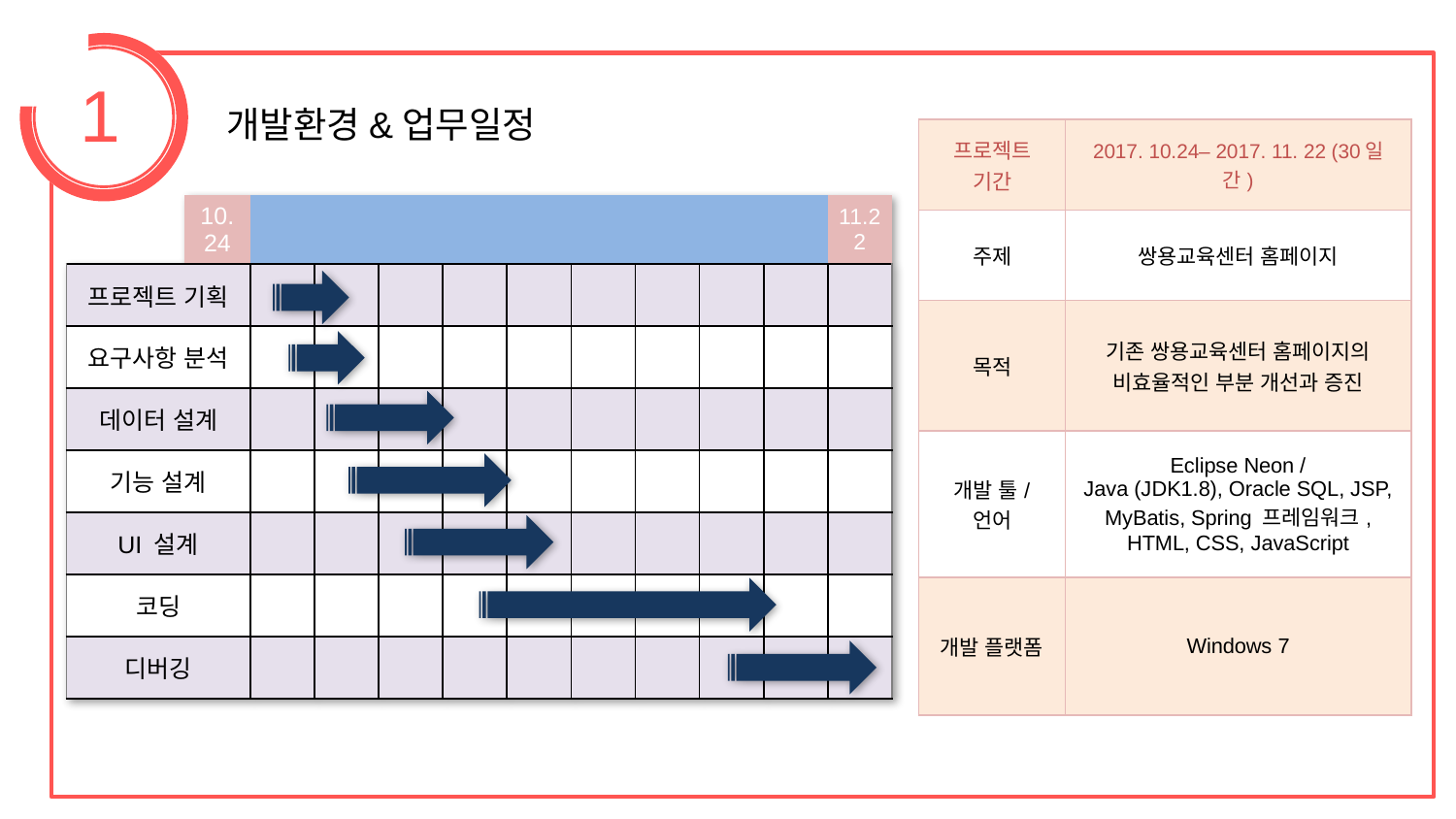

1
개발환경&업무일정
| 프로젝트 기간 | 2017. 10.24– 2017. 11. 22 (30일간) |
| --- | --- |
| 주제 | 쌍용교육센터 홈페이지 |
| 목적 | 기존 쌍용교육센터 홈페이지의 비효율적인 부분 개선과 증진 |
| 개발 툴/ 언어 | Eclipse Neon / Java (JDK1.8), Oracle SQL, JSP, MyBatis, Spring 프레임워크, HTML, CSS, JavaScript |
| 개발 플랫폼 | Windows 7 |
|  | 10.24 |  |  |  |  |  |  |  |  |  | 11.22 |
| --- | --- | --- | --- | --- | --- | --- | --- | --- | --- | --- | --- |
| 프로젝트 기획 |  |  |  |  |  |  |  |  |  |  |  |
| 요구사항 분석 |  |  |  |  |  |  |  |  |  |  |  |
| 데이터 설계 |  |  |  |  |  |  |  |  |  |  |  |
| 기능 설계 |  |  |  |  |  |  |  |  |  |  |  |
| UI 설계 |  |  |  |  |  |  |  |  |  |  |  |
| 코딩 |  |  |  |  |  |  |  |  |  |  |  |
| 디버깅 |  |  |  |  |  |  |  |  |  |  |  |